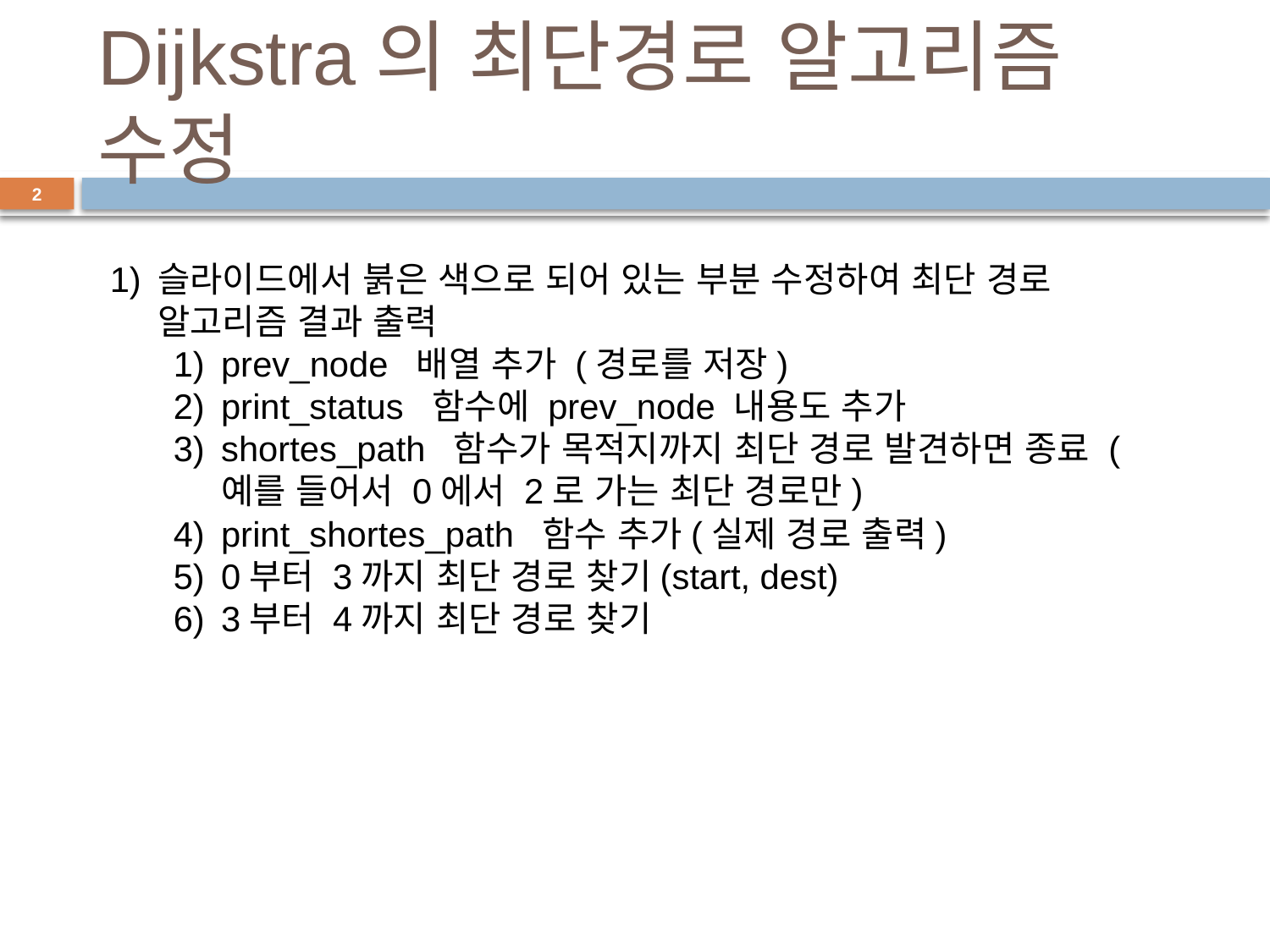

# Dijkstra의 최단경로 알고리즘 수정
2
슬라이드에서 붉은 색으로 되어 있는 부분 수정하여 최단 경로 알고리즘 결과 출력
prev_node  배열 추가 (경로를 저장)
print_status  함수에 prev_node 내용도 추가
shortes_path  함수가 목적지까지 최단 경로 발견하면 종료 (예를 들어서 0에서 2로 가는 최단 경로만)
print_shortes_path  함수 추가(실제 경로 출력)
0부터 3까지 최단 경로 찾기(start, dest)
3부터 4까지 최단 경로 찾기